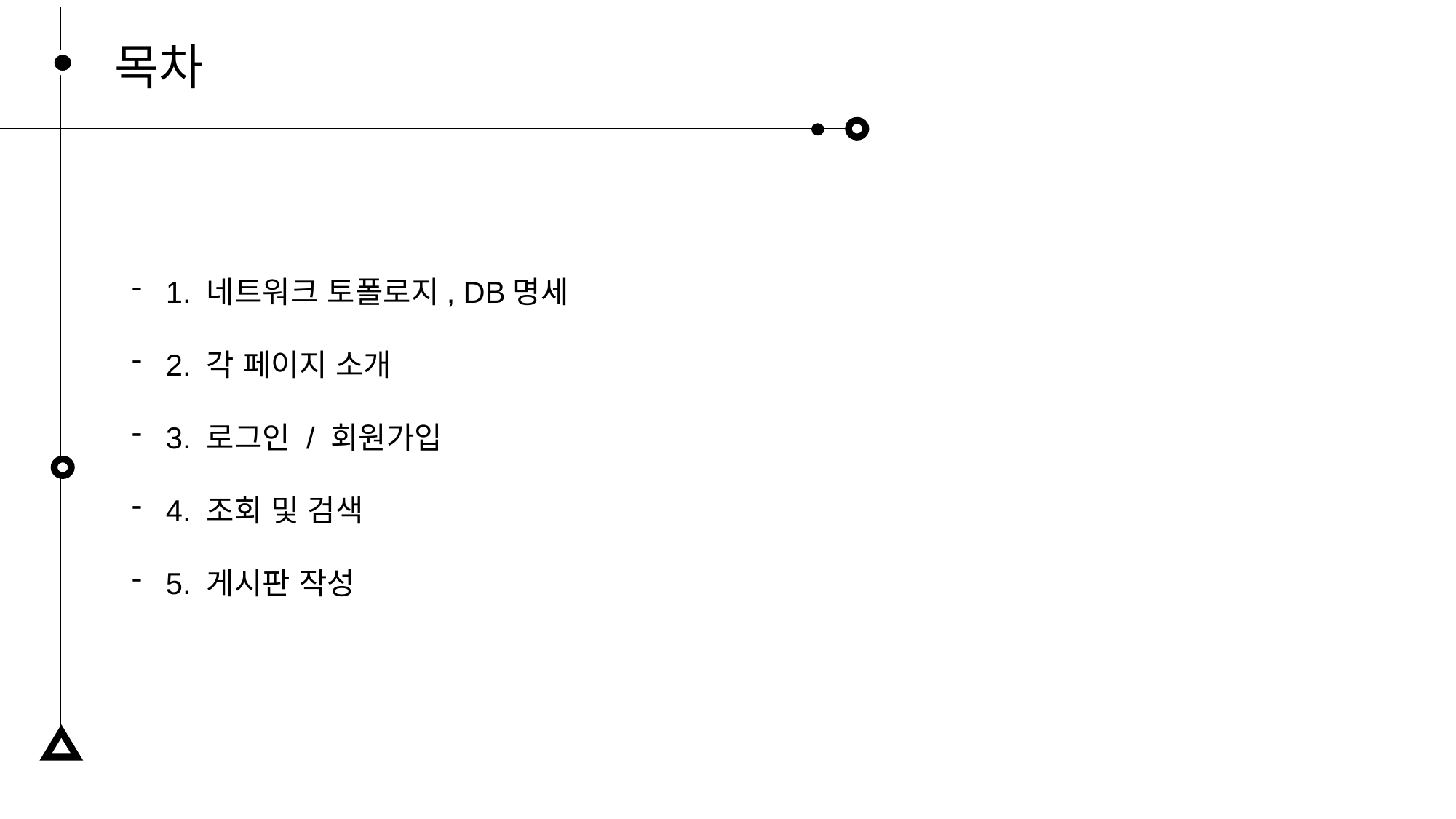

목차
1. 네트워크 토폴로지, DB명세

2. 각 페이지 소개

3. 로그인 / 회원가입

4. 조회 및 검색

5. 게시판 작성